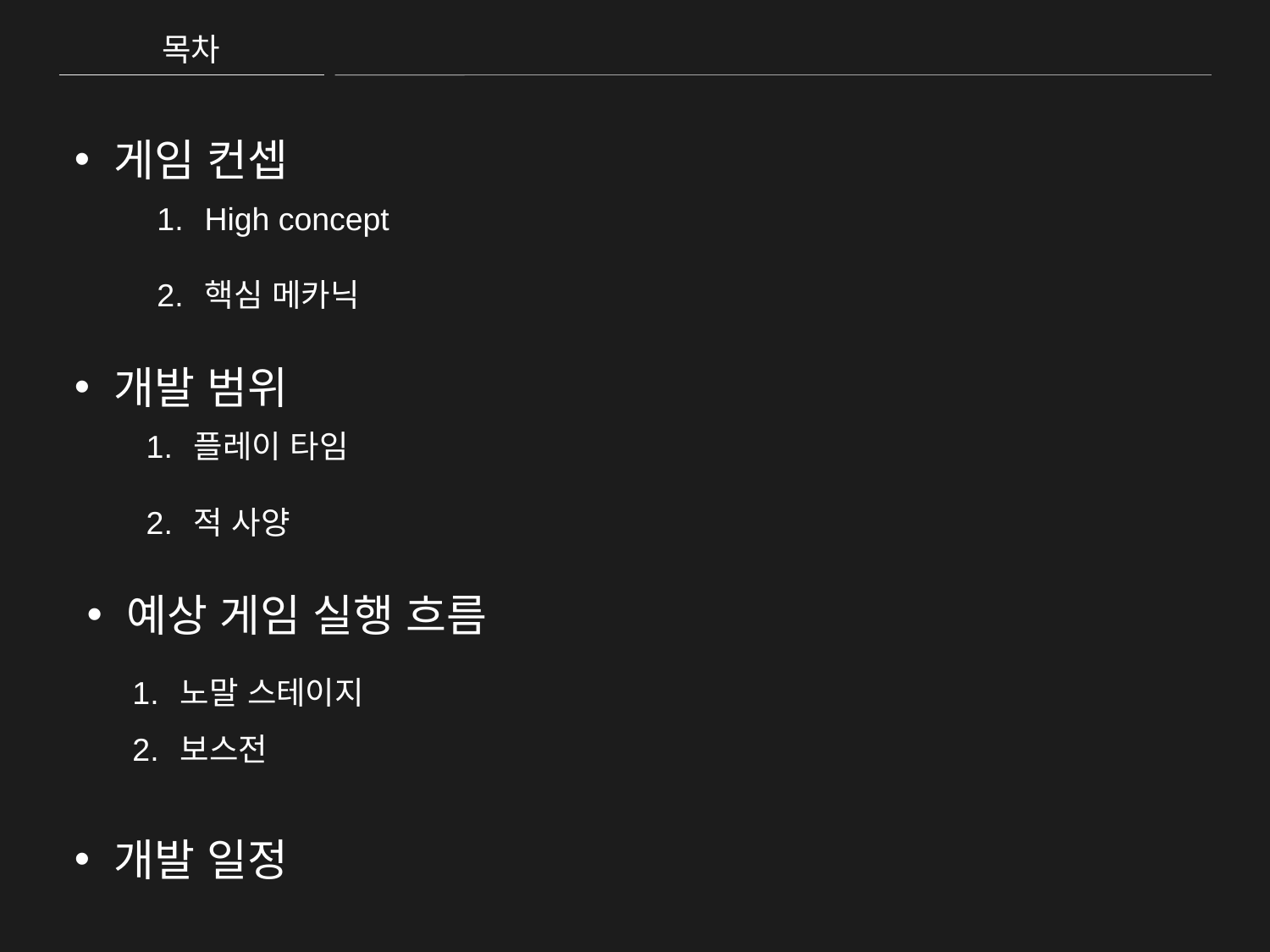

목차
게임 컨셉
High concept

핵심 메카닉
개발 범위
플레이 타임

적 사양
예상 게임 실행 흐름
노말 스테이지
보스전
개발 일정